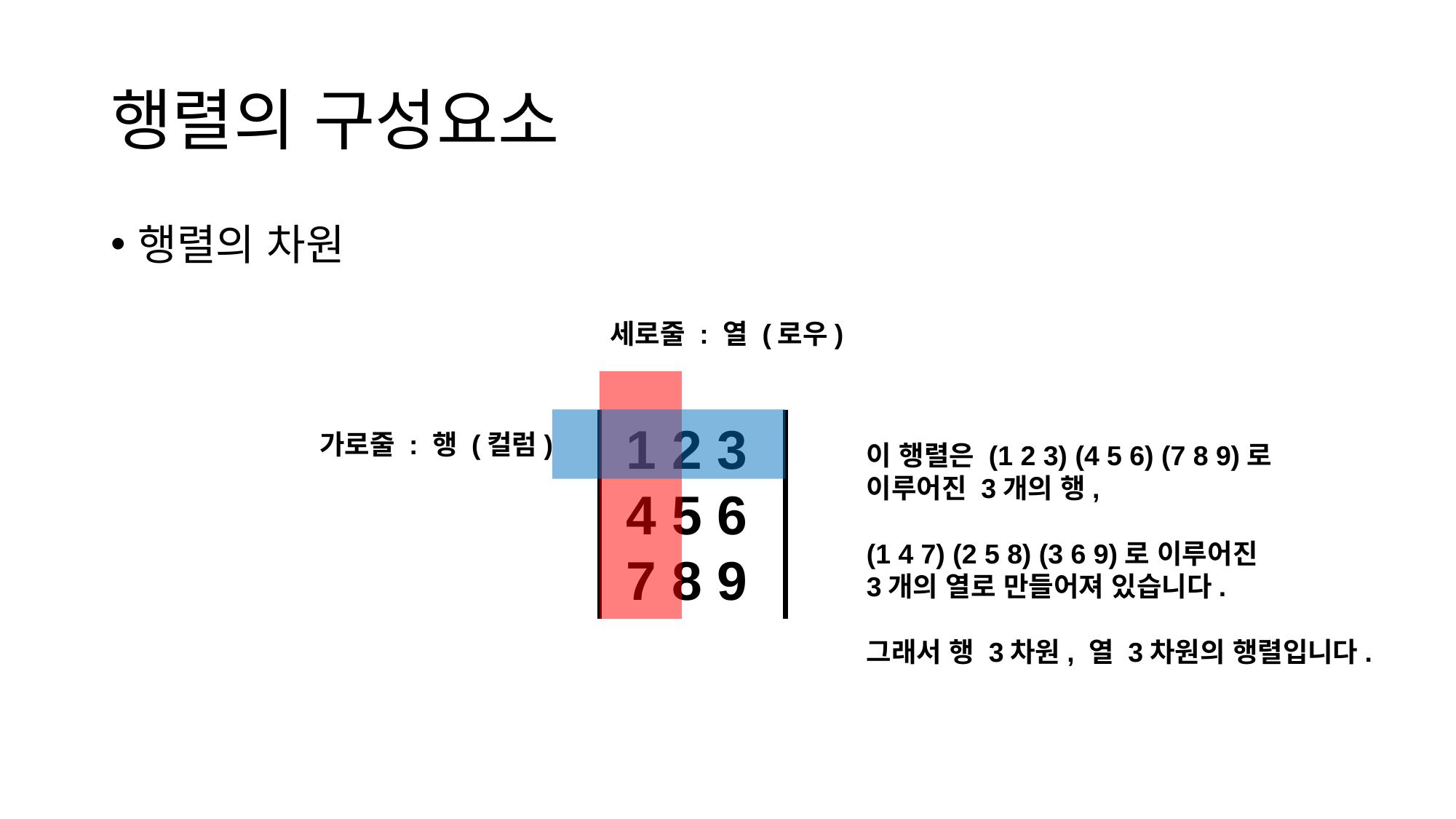

# 행렬의 구성요소
행렬의 차원
세로줄 : 열 (로우)

1 2 3
4 5 6
7 8 9
가로줄 : 행 (컬럼)
이 행렬은 (1 2 3) (4 5 6) (7 8 9)로
이루어진 3개의 행,

(1 4 7) (2 5 8) (3 6 9)로 이루어진
3개의 열로 만들어져 있습니다.

그래서 행 3차원, 열 3차원의 행렬입니다.